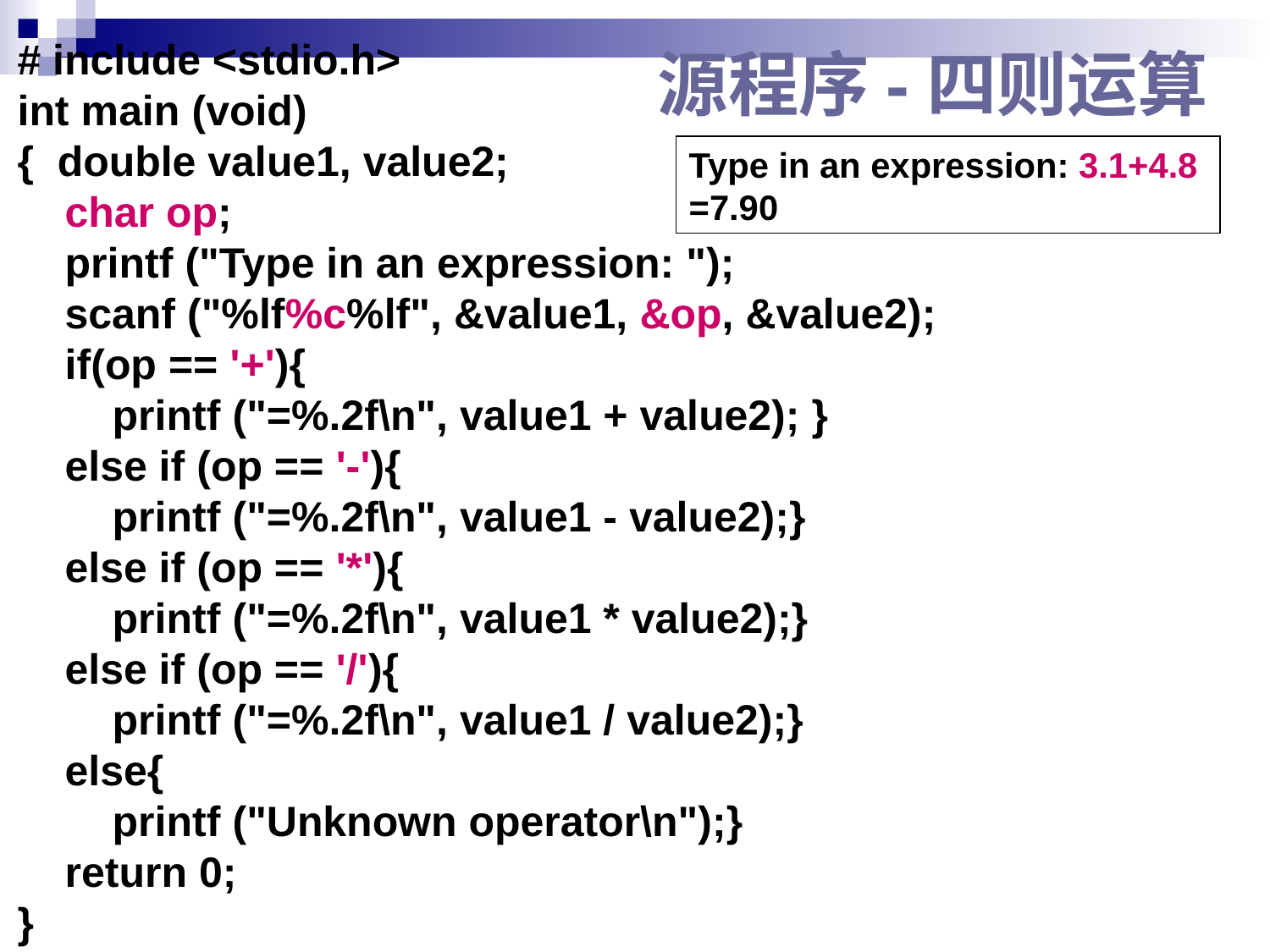

# include <stdio.h>
int main (void)
{  double value1, value2;
    char op;
    printf ("Type in an expression: ");
    scanf ("%lf%c%lf", &value1, &op, &value2);
    if(op == '+'){
        printf ("=%.2f\n", value1 + value2); }
    else if (op == '-'){
        printf ("=%.2f\n", value1 - value2);}
    else if (op == '*'){
        printf ("=%.2f\n", value1 * value2);}
    else if (op == '/'){
        printf ("=%.2f\n", value1 / value2);}
    else{
        printf ("Unknown operator\n");}
    return 0;
}
# 源程序-四则运算
Type in an expression: 3.1+4.8
=7.90